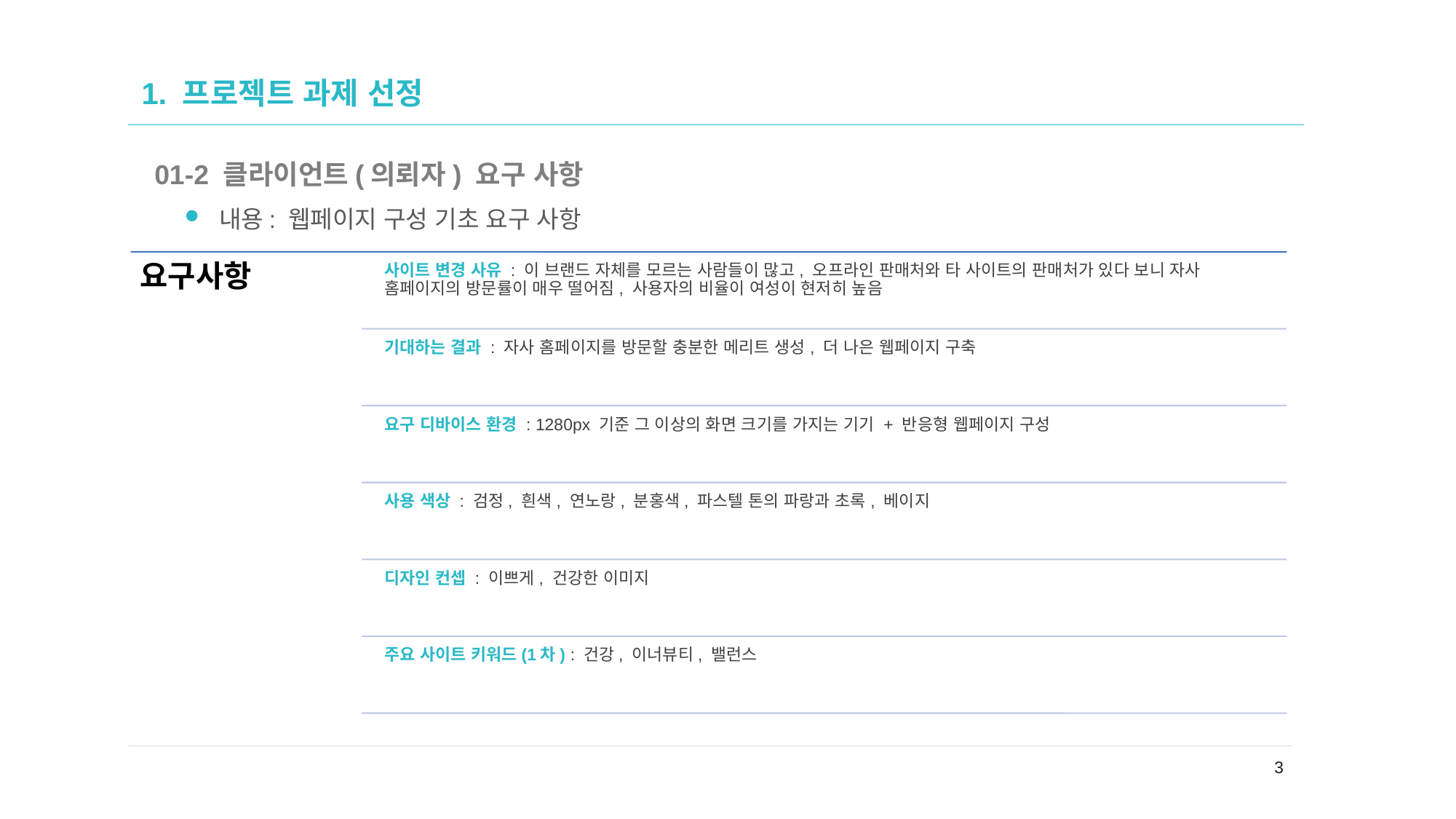

# 1. 프로젝트 과제 선정
01-2 클라이언트(의뢰자) 요구 사항
내용: 웹페이지 구성 기초 요구 사항
요구사항
사이트 변경 사유 : 이 브랜드 자체를 모르는 사람들이 많고, 오프라인 판매처와 타 사이트의 판매처가 있다 보니 자사 홈페이지의 방문률이 매우 떨어짐, 사용자의 비율이 여성이 현저히 높음
기대하는 결과 : 자사 홈페이지를 방문할 충분한 메리트 생성, 더 나은 웹페이지 구축
요구 디바이스 환경 : 1280px 기준 그 이상의 화면 크기를 가지는 기기 + 반응형 웹페이지 구성
사용 색상 : 검정, 흰색, 연노랑, 분홍색, 파스텔 톤의 파랑과 초록, 베이지
디자인 컨셉 : 이쁘게, 건강한 이미지
주요 사이트 키워드(1차) : 건강, 이너뷰티, 밸런스
3